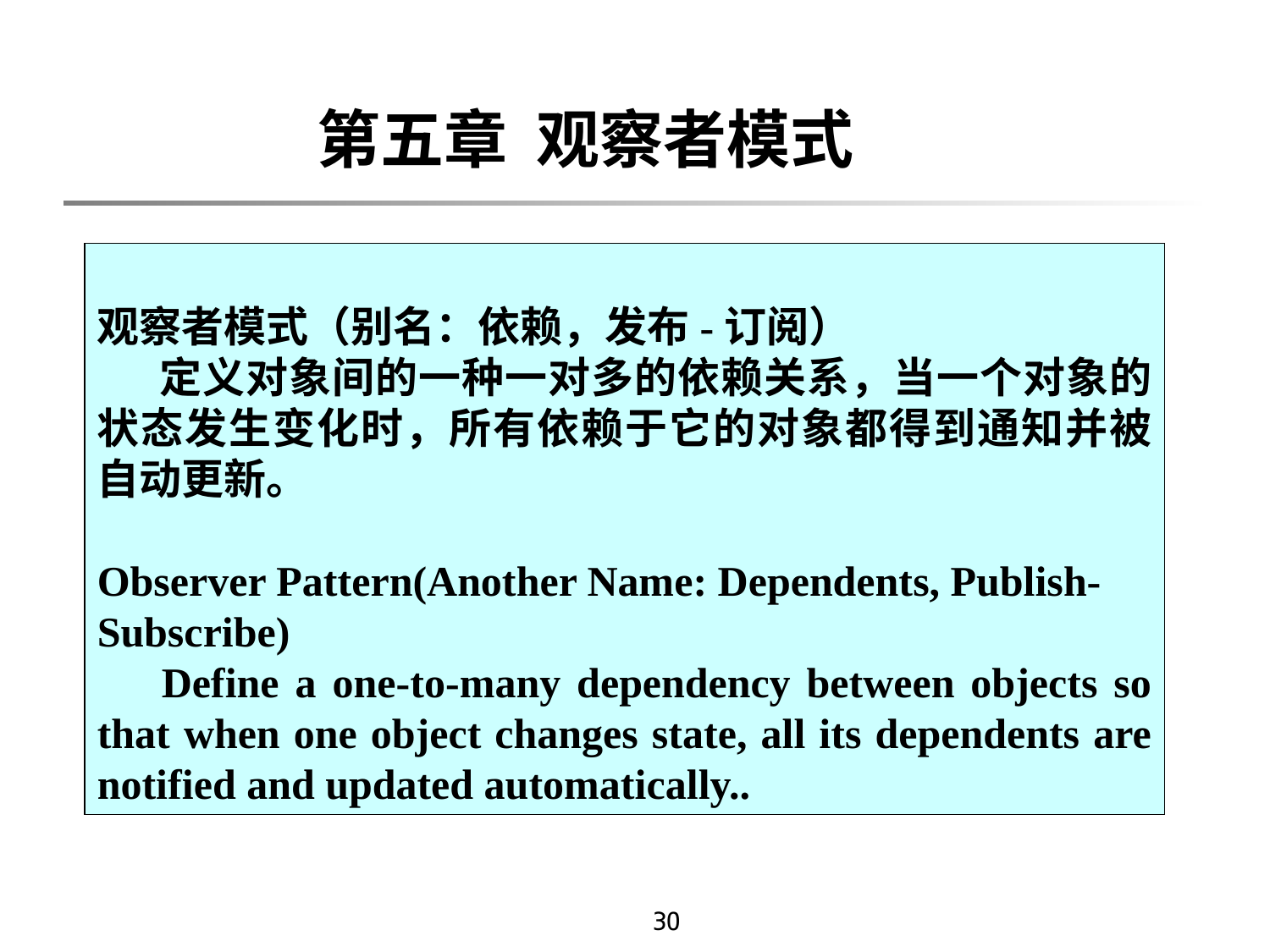

# 第五章  观察者模式

观察者模式（别名：依赖，发布-订阅）
     定义对象间的一种一对多的依赖关系，当一个对象的状态发生变化时，所有依赖于它的对象都得到通知并被自动更新。

Observer Pattern(Another Name: Dependents, Publish-Subscribe)
    Define a one-to-many dependency between objects so that when one object changes state, all its dependents are notified and updated automatically..

30